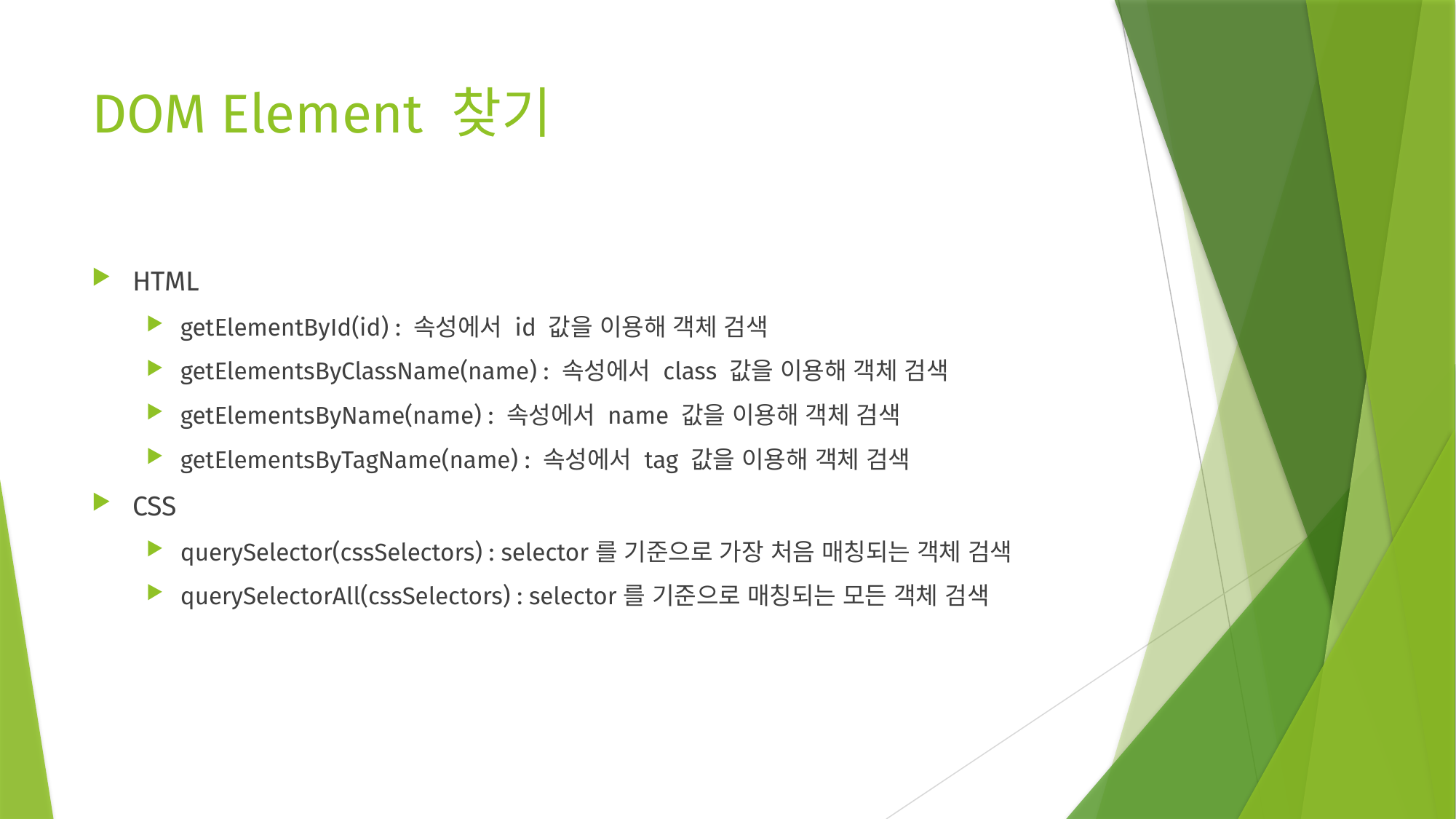

# DOM Element 찾기
HTML
getElementById(id) : 속성에서 id 값을 이용해 객체 검색
getElementsByClassName(name) : 속성에서 class 값을 이용해 객체 검색
getElementsByName(name) : 속성에서 name 값을 이용해 객체 검색
getElementsByTagName(name) : 속성에서 tag 값을 이용해 객체 검색
CSS
querySelector(cssSelectors) : selector를 기준으로 가장 처음 매칭되는 객체 검색
querySelectorAll(cssSelectors) : selector를 기준으로 매칭되는 모든 객체 검색